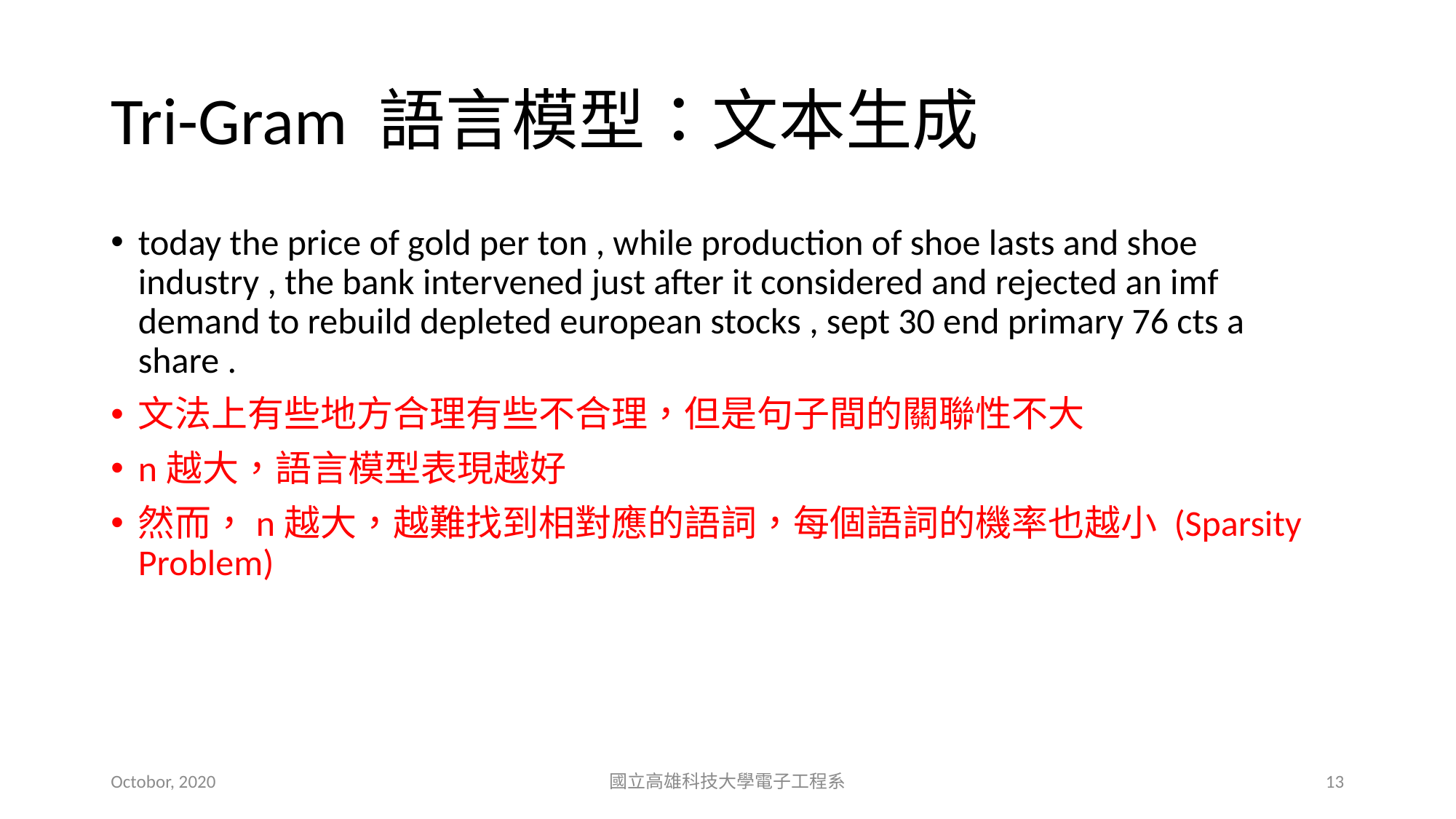

# Tri-Gram 語言模型：文本生成
today the price of gold per ton , while production of shoe lasts and shoe industry , the bank intervened just after it considered and rejected an imf demand to rebuild depleted european stocks , sept 30 end primary 76 cts a share .
文法上有些地方合理有些不合理，但是句子間的關聯性不大
n越大，語言模型表現越好
然而，n越大，越難找到相對應的語詞，每個語詞的機率也越小 (Sparsity Problem)

Octobor, 2020
國立高雄科技大學電子工程系
13